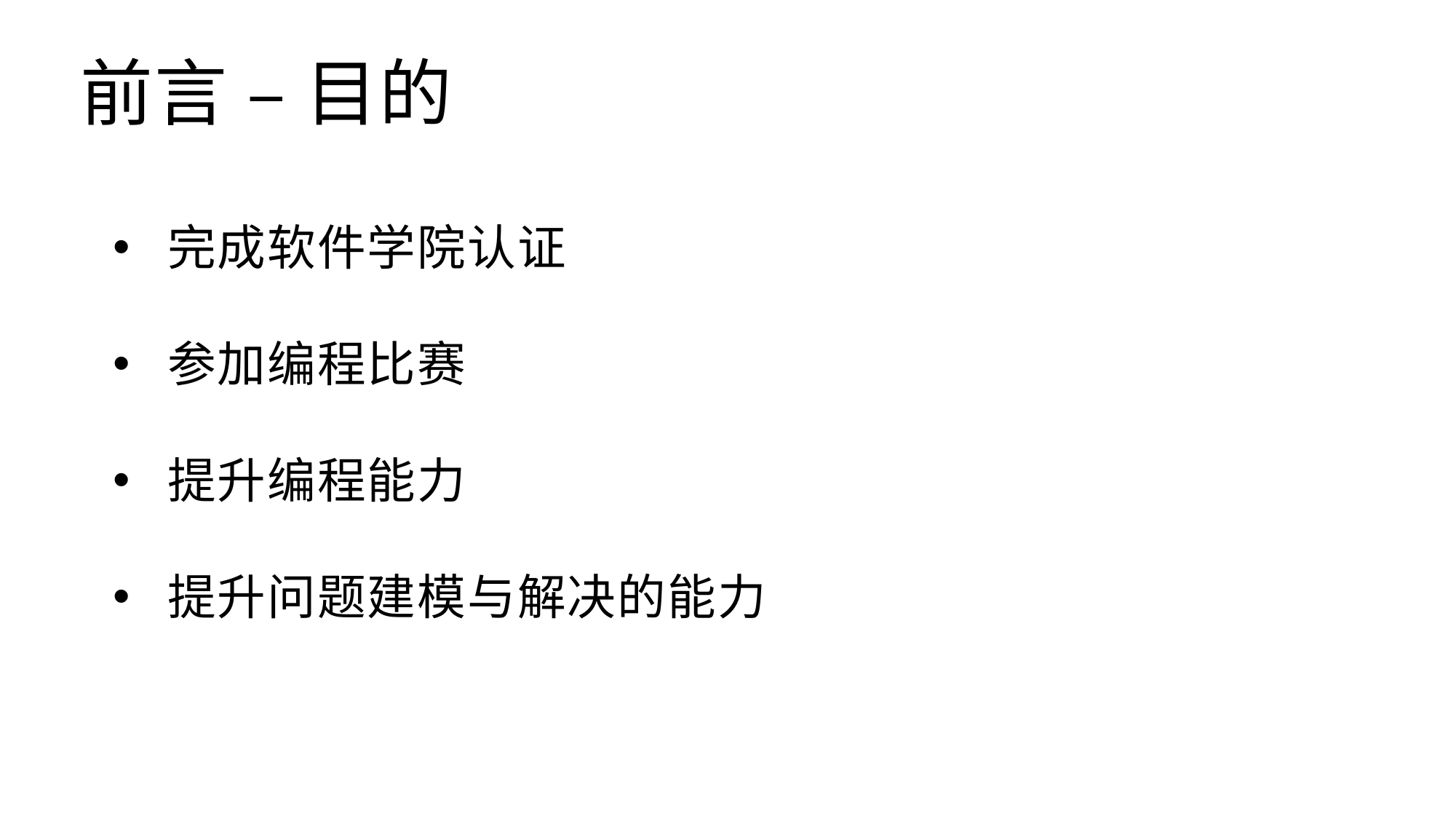

前言 – 目的
完成软件学院认证

参加编程比赛

提升编程能力

提升问题建模与解决的能力